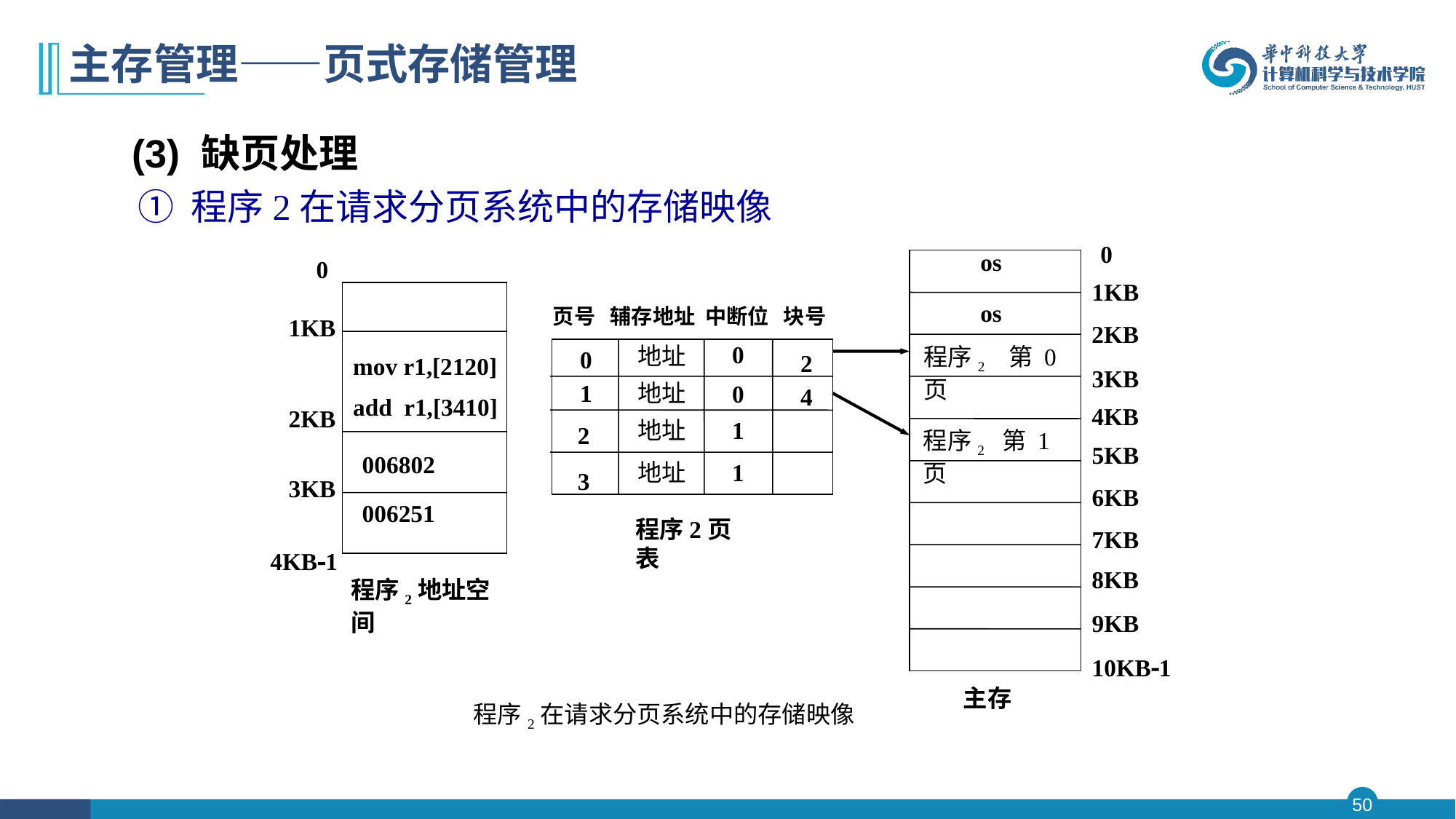

# 主存管理——页式存储管理
(3) 缺页处理
① 程序2在请求分页系统中的存储映像
0
os

1KB

os
页号   辅存地址  中断位   块号
2KB
0

地址
程序2   第 0页

0
2

3KB
1
地址
0

4

4KB

地址
1
2

程序2  第 1页
5KB

地址
1
3

6KB

程序2页表
7KB

8KB

9KB

10KB−1
主存
0

1KB

mov r1,[2120]
add  r1,[3410]
2KB

006802
3KB

006251
4KB−1
程序2地址空间
程序2在请求分页系统中的存储映像